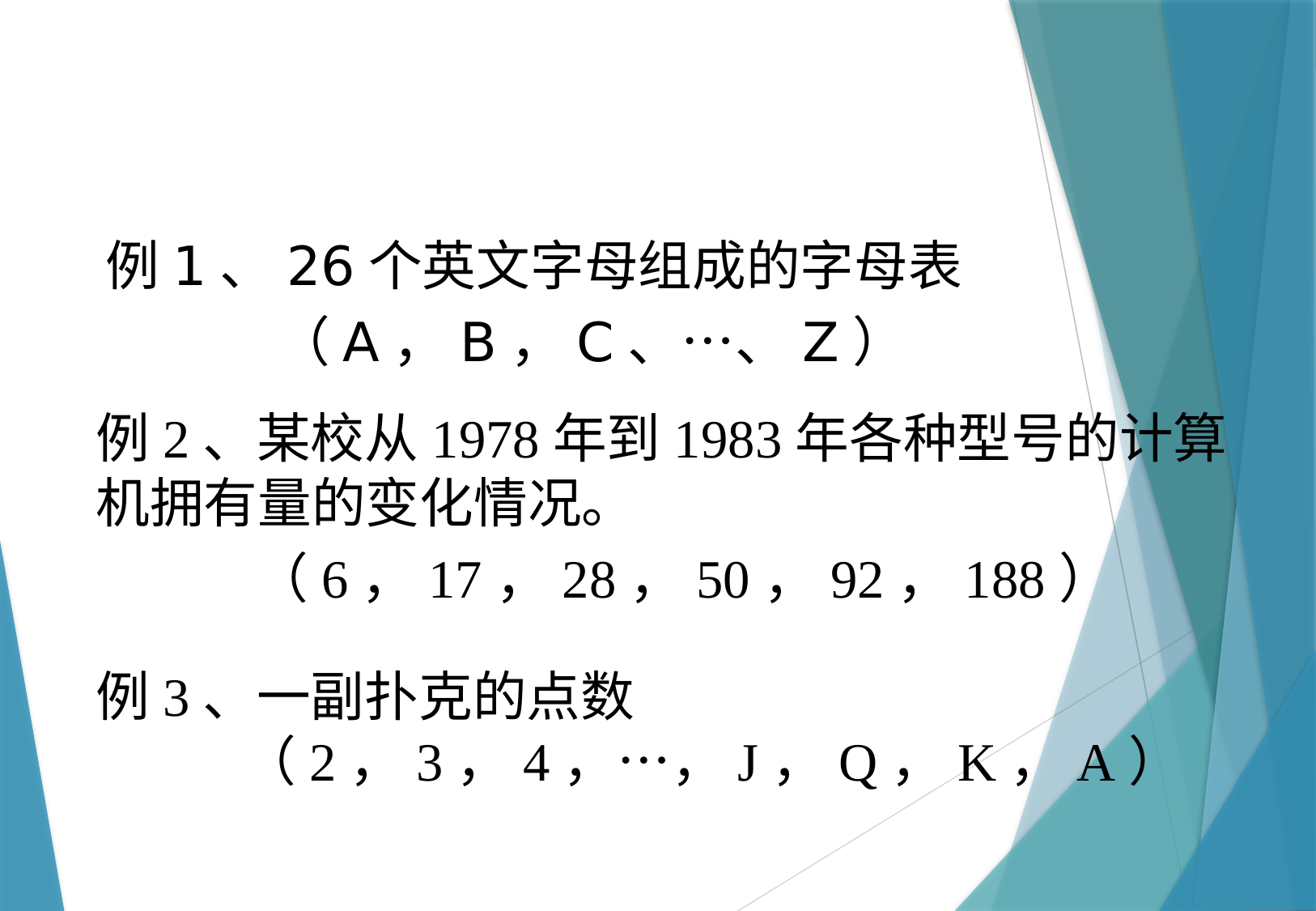

例1、26个英文字母组成的字母表
             （A，B，C、…、Z）
例2、某校从1978年到1983年各种型号的计算机拥有量的变化情况。
            （6，17，28，50，92，188）
例3、一副扑克的点数
           （2，3，4，…，J，Q，K，A）